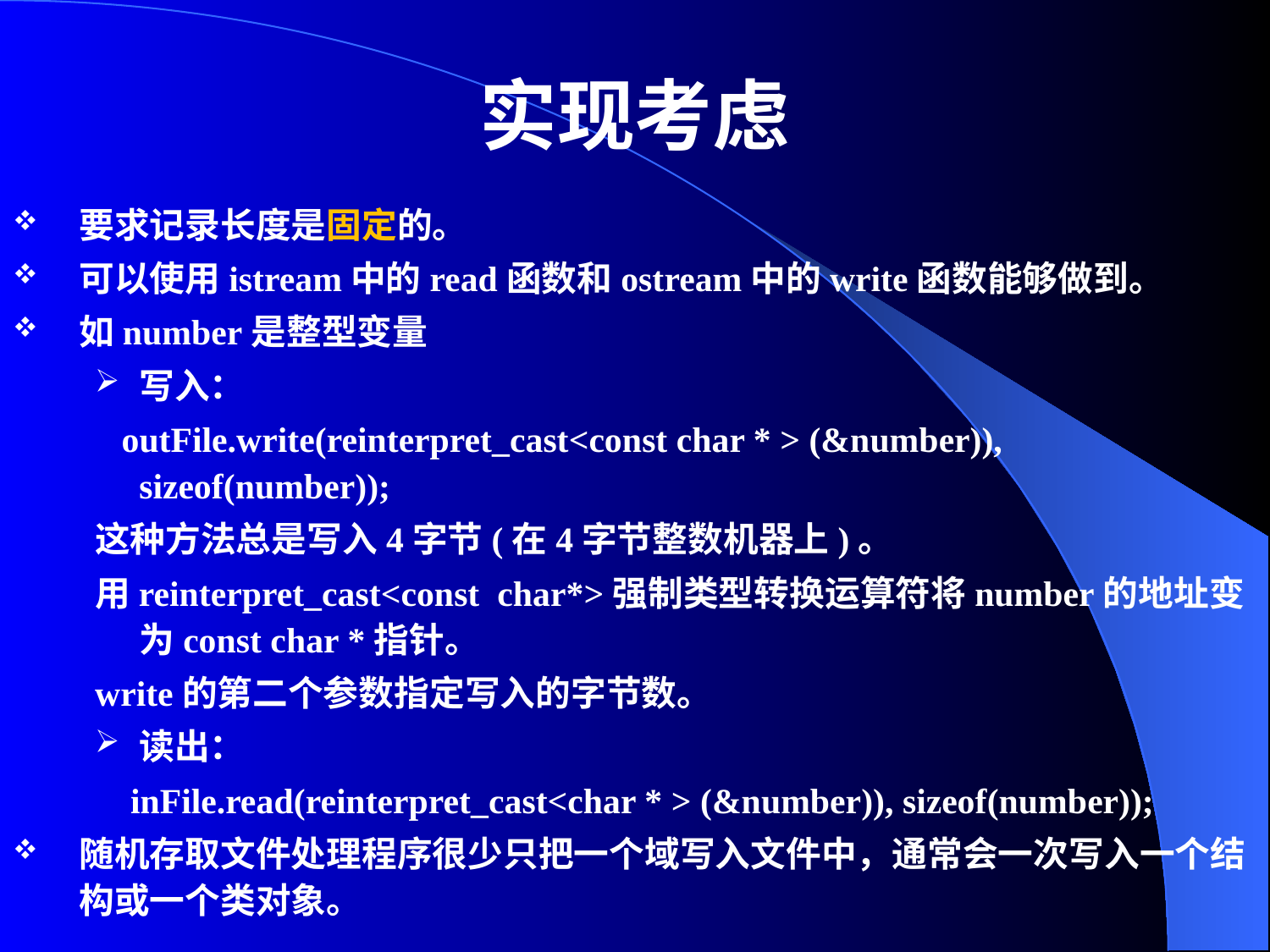

# 实现考虑
要求记录长度是固定的。
可以使用istream中的read函数和ostream中的write函数能够做到。
如number是整型变量
写入：
   outFile.write(reinterpret_cast<const char * > (&number)), sizeof(number));
这种方法总是写入4字节(在4字节整数机器上)。
用reinterpret_cast<const  char*>强制类型转换运算符将number的地址变为const char *指针。
write的第二个参数指定写入的字节数。
读出：
    inFile.read(reinterpret_cast<char * > (&number)), sizeof(number));
随机存取文件处理程序很少只把一个域写入文件中，通常会一次写入一个结构或一个类对象。